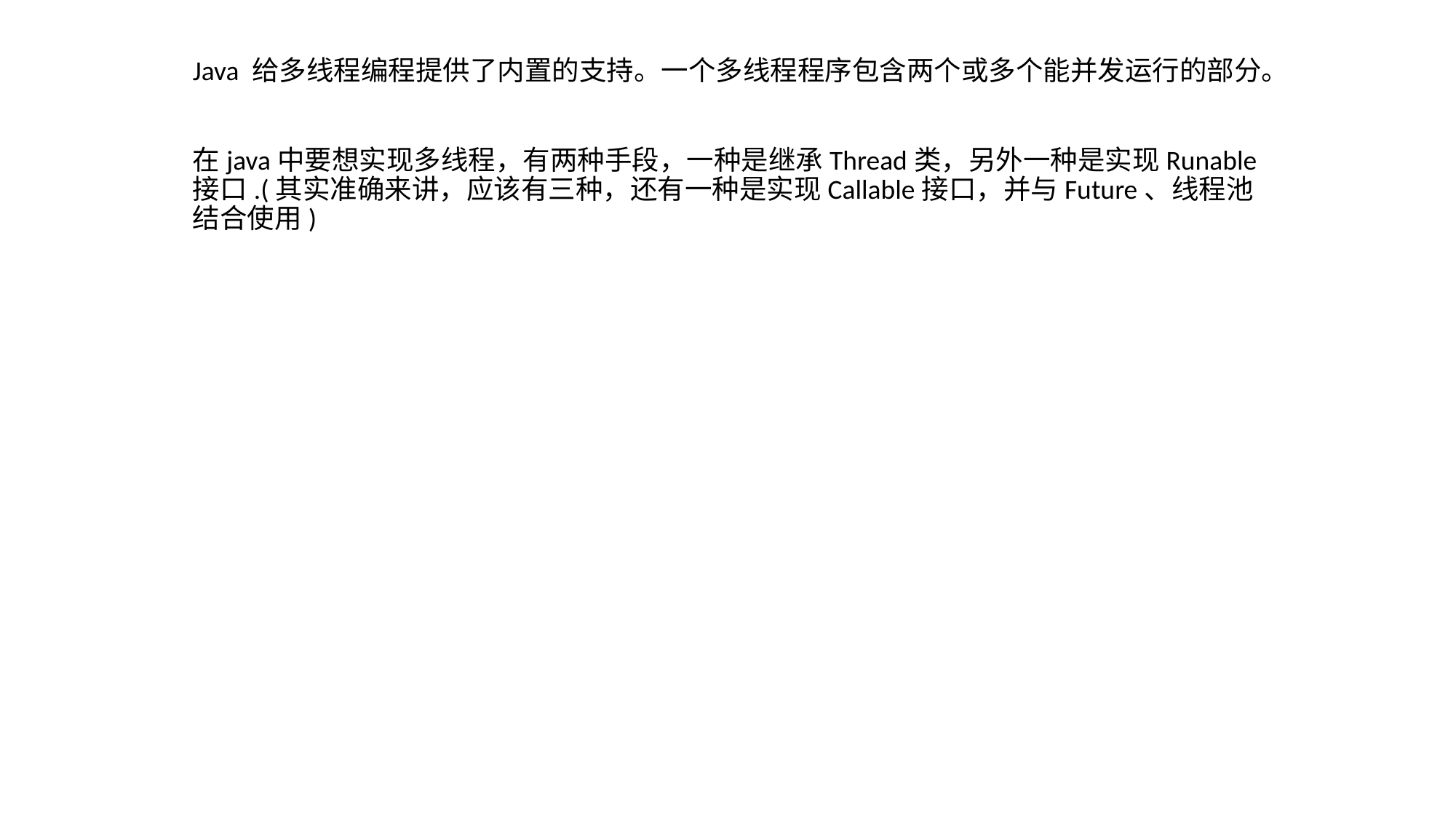

Java 给多线程编程提供了内置的支持。一个多线程程序包含两个或多个能并发运行的部分。

在java中要想实现多线程，有两种手段，一种是继承Thread类，另外一种是实现Runable接口.(其实准确来讲，应该有三种，还有一种是实现Callable接口，并与Future、线程池结合使用)